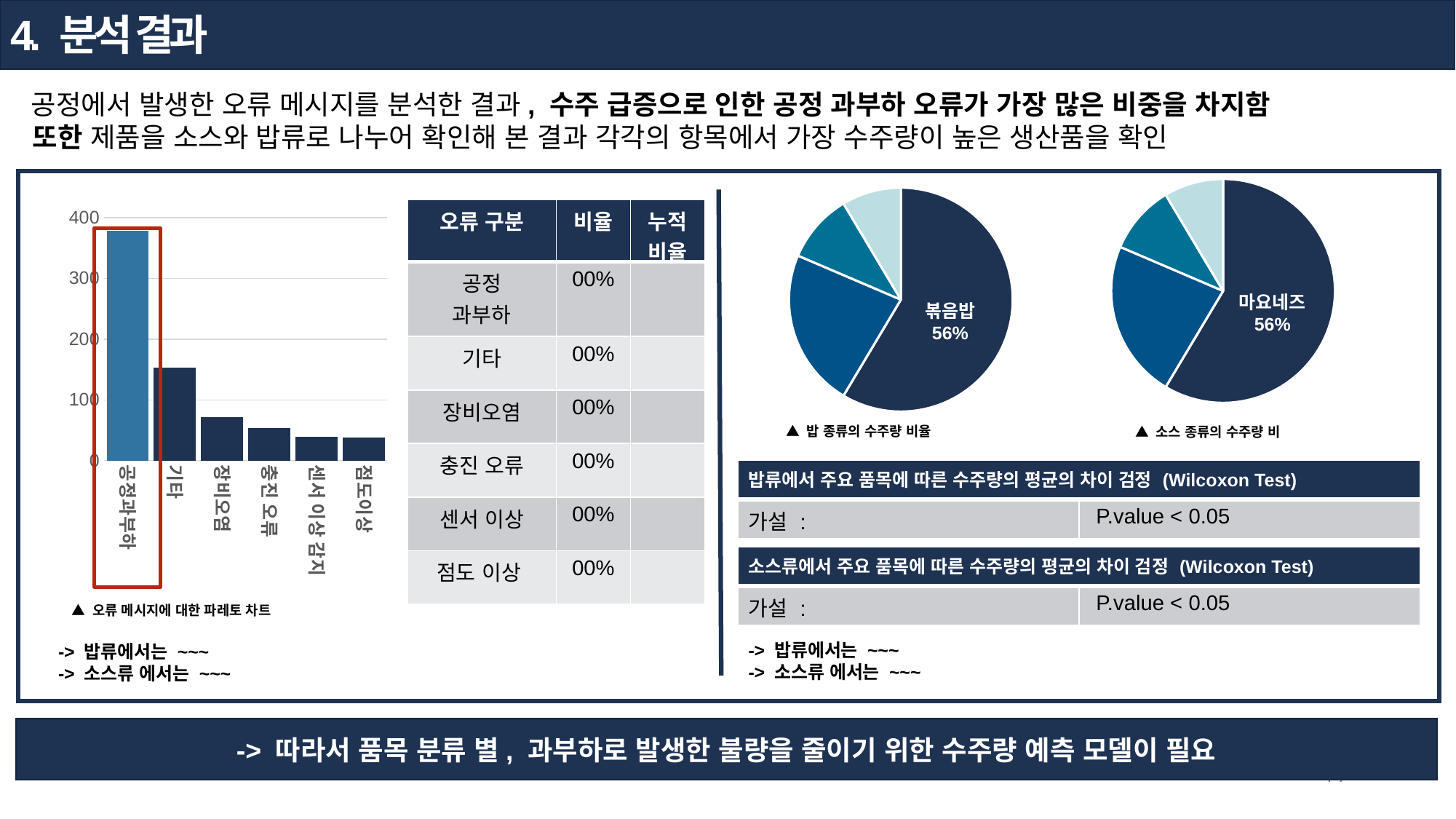

4. 분석 결과
 공정에서 발생한 오류 메시지를 분석한 결과, 수주 급증으로 인한 공정 과부하 오류가 가장 많은 비중을 차지함
 또한 제품을 소스와 밥류로 나누어 확인해 본 결과 각각의 항목에서 가장 수주량이 높은 생산품을 확인

### Chart

| Category | 판매 |
|---|---|
| 1분기 | 8.2 |
| 2분기 | 3.2 |
| 3분기 | 1.4 |
| 4분기 | 1.2 |

### Chart

| Category | 판매 |
|---|---|
| 1분기 | 8.2 |
| 2분기 | 3.2 |
| 3분기 | 1.4 |
| 4분기 | 1.2 |

### Chart

| Category | 불량건수 |
|---|---|
| 공정과부하 | 378.0 |
| 기타 | 153.0 |
| 장비오염 | 71.0 |
| 충진 오류 | 54.0 |
| 센서 이상 감지 | 39.0 |
| 점도이상 | 38.0 |
| 오류 구분 | 비율 | 누적비율 |
| --- | --- | --- |
| 공정 과부하 | 00% |  |
| 기타 | 00% |  |
| 장비오염 | 00% |  |
| 충진 오류 | 00% |  |
| 센서 이상 | 00% |  |
| 점도 이상 | 00% |  |
마요네즈
56%
볶음밥
56%
▲ 밥 종류의 수주량 비율
▲ 소스 종류의 수주량 비
| 밥류에서 주요 품목에 따른 수주량의 평균의 차이 검정 (Wilcoxon Test) |  |
| --- | --- |
| 가설 : | P.value < 0.05 |
| 소스류에서 주요 품목에 따른 수주량의 평균의 차이 검정 (Wilcoxon Test) |  |
| --- | --- |
| 가설 : | P.value < 0.05 |
▲ 오류 메시지에 대한 파레토 차트
-> 밥류에서는 ~~~
-> 소스류 에서는 ~~~
-> 밥류에서는 ~~~
-> 소스류 에서는 ~~~
-> 따라서 품목 분류 별, 과부하로 발생한 불량을 줄이기 위한 수주량 예측 모델이 필요
12